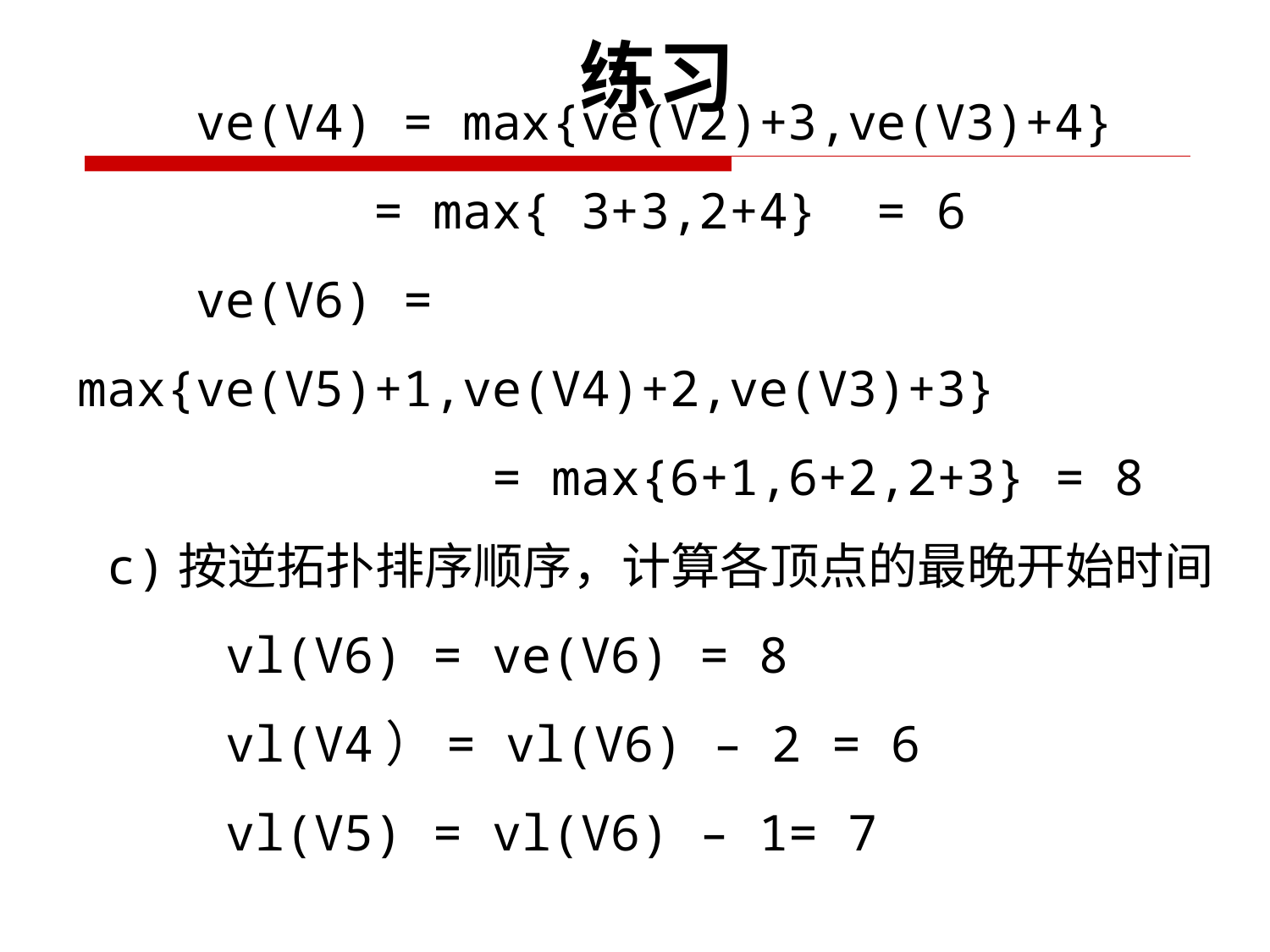

练习
    ve(V4) = max{ve(V2)+3,ve(V3)+4}
          = max{ 3+3,2+4}  = 6
    ve(V6) = max{ve(V5)+1,ve(V4)+2,ve(V3)+3}
              = max{6+1,6+2,2+3} = 8
 c)按逆拓扑排序顺序，计算各顶点的最晚开始时间
     vl(V6) = ve(V6) = 8
     vl(V4）= vl(V6) – 2 = 6
     vl(V5) = vl(V6) – 1= 7